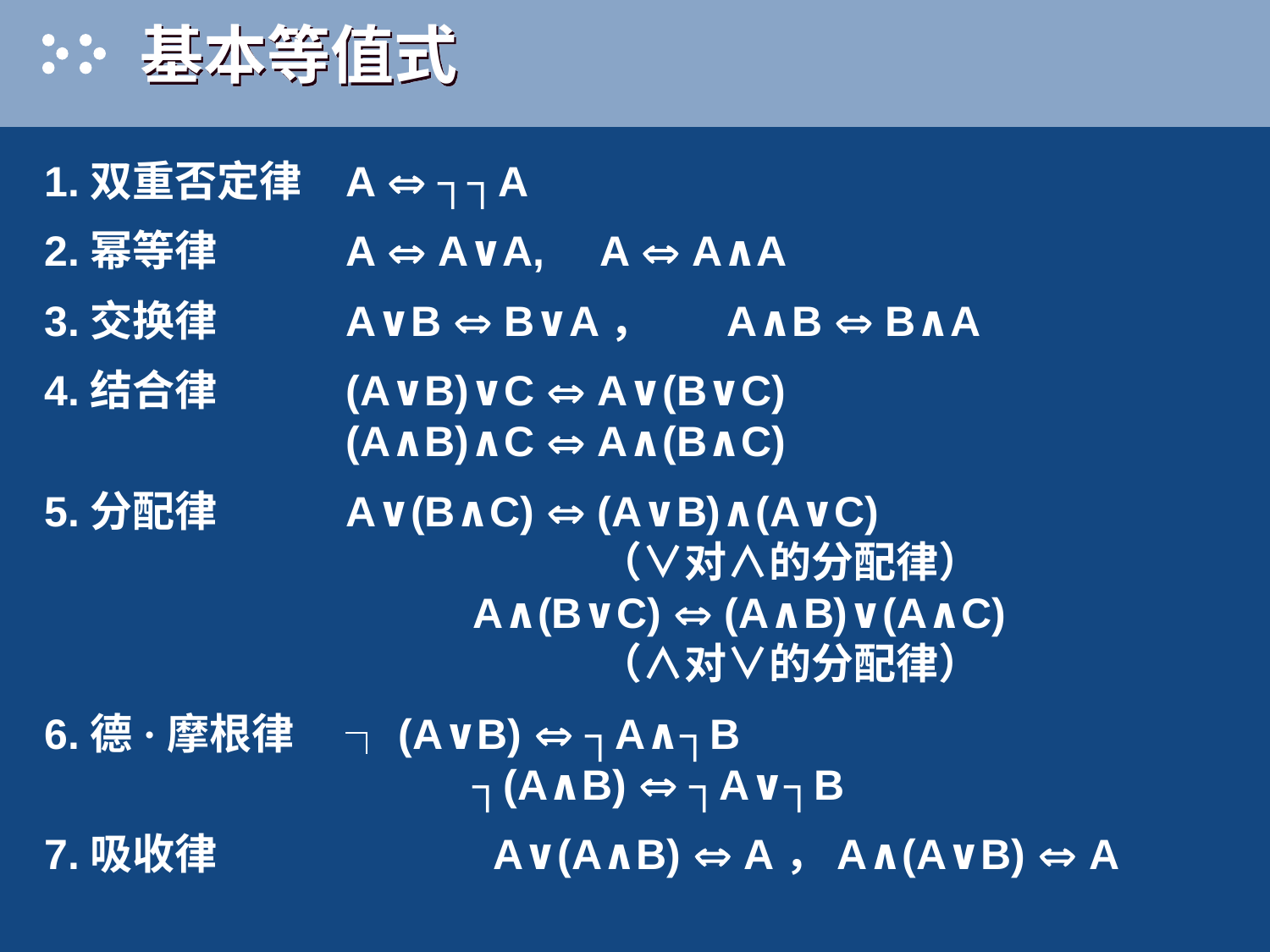

# 基本等值式
1.双重否定律	A ⇔ ┐┐A
2.幂等律		A ⇔ A∨A,	A ⇔ A∧A
3.交换律		A∨B ⇔ B∨A，	A∧B ⇔ B∧A
4.结合律		(A∨B)∨C ⇔ A∨(B∨C)
               	(A∧B)∧C ⇔ A∧(B∧C)
5.分配律        	A∨(B∧C) ⇔ (A∨B)∧(A∨C)
				（∨对∧的分配律）
			A∧(B∨C) ⇔ (A∧B)∨(A∧C)
				（∧对∨的分配律）
6.德·摩根律     	┐(A∨B) ⇔ ┐A∧┐B
			┐(A∧B) ⇔ ┐A∨┐B
7.吸收律       		 A∨(A∧B) ⇔ A，A∧(A∨B) ⇔ A